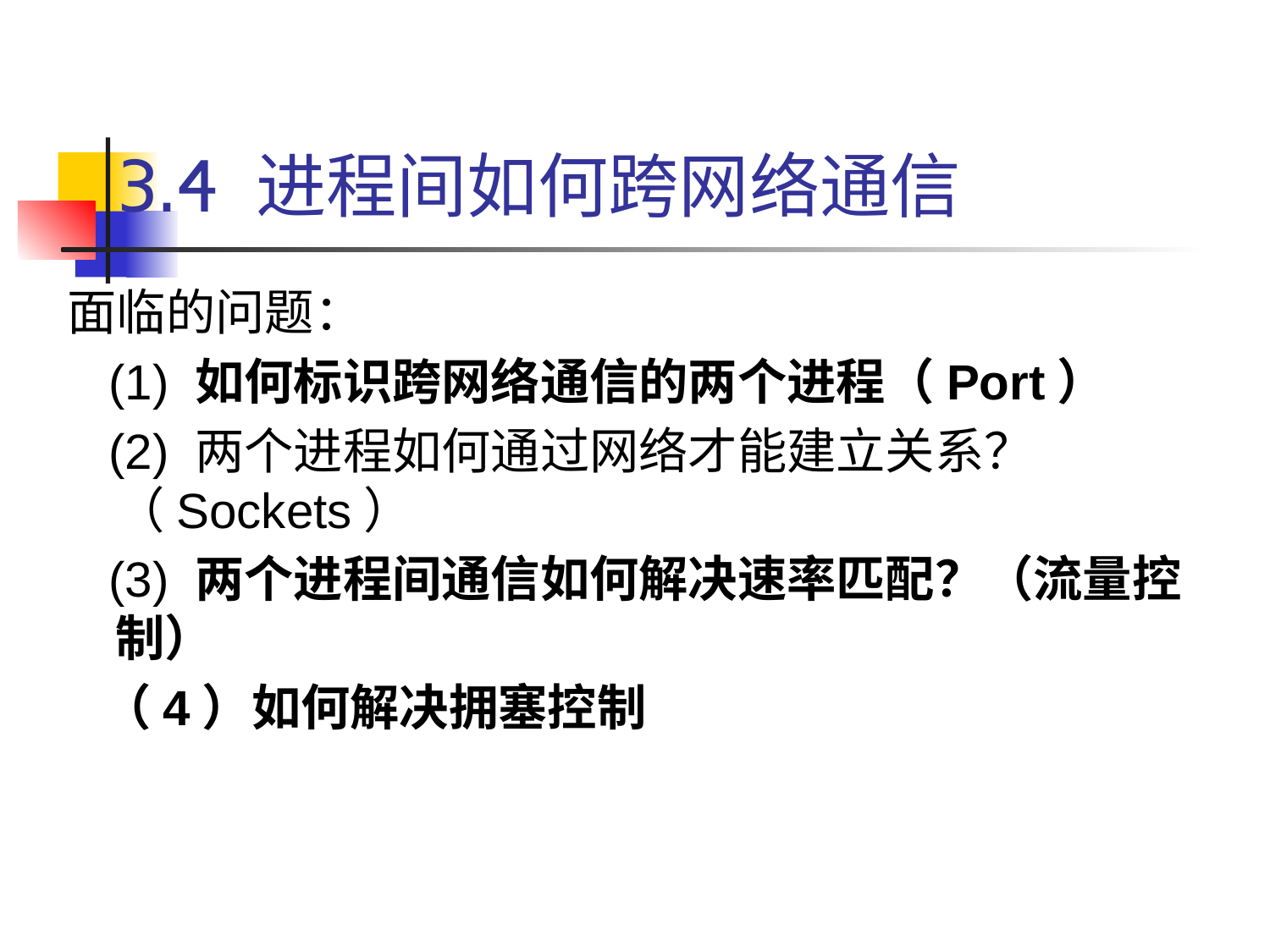

# 3.4 进程间如何跨网络通信
面临的问题：
   (1) 如何标识跨网络通信的两个进程（Port）
   (2) 两个进程如何通过网络才能建立关系？（Sockets）
   (3) 两个进程间通信如何解决速率匹配？（流量控制）
  （4）如何解决拥塞控制